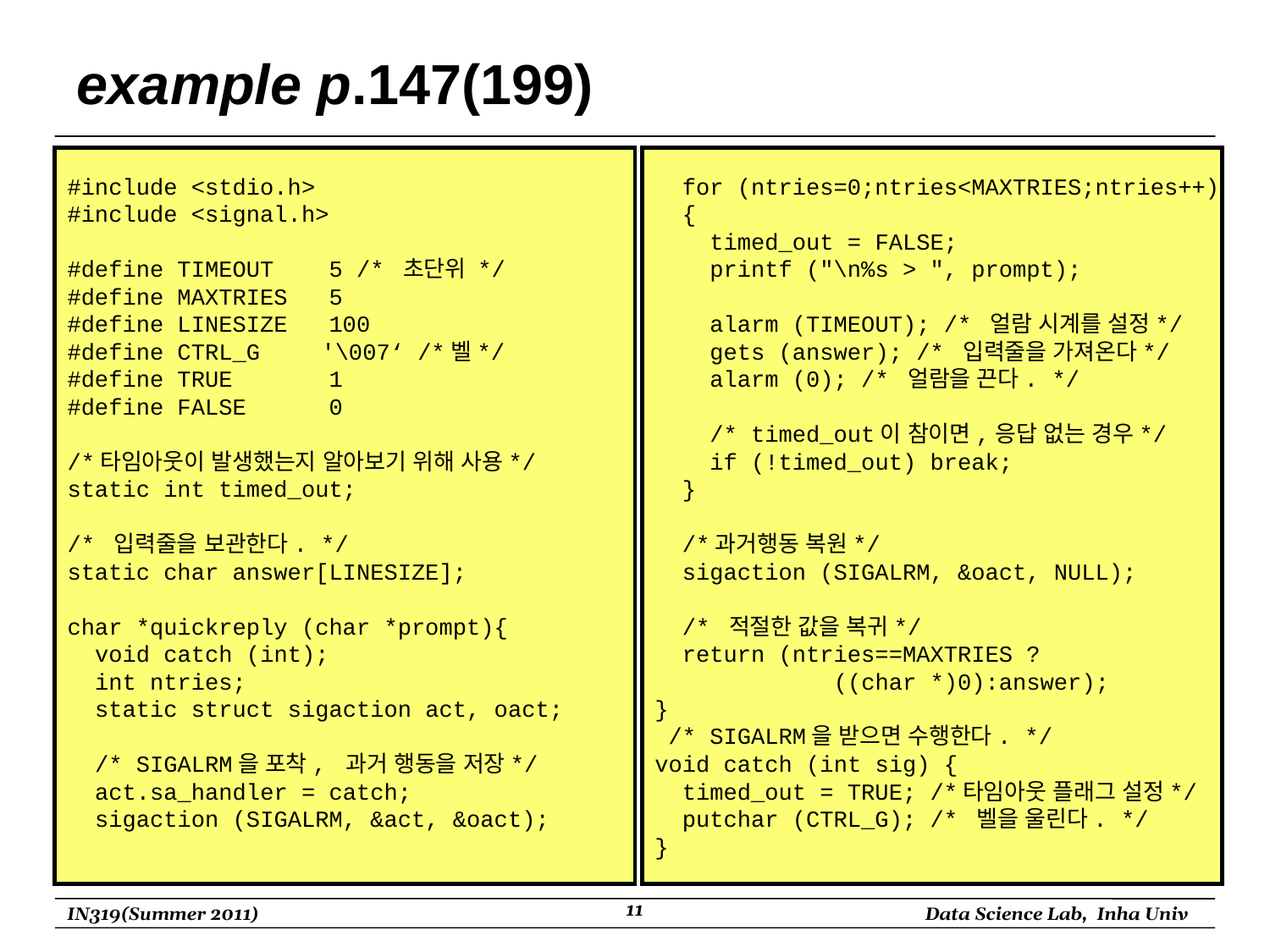

# example p.147(199)

#include <stdio.h>
#include <signal.h>

#define TIMEOUT    5 /* 초단위 */
#define MAXTRIES   5
#define LINESIZE   100
#define CTRL_G	'\007‘ /*벨*/
#define TRUE       1
#define FALSE      0

/*타임아웃이 발생했는지 알아보기 위해 사용*/
static int timed_out;

/* 입력줄을 보관한다. */
static char answer[LINESIZE];

char *quickreply (char *prompt){
  void catch (int);
  int ntries;
  static struct sigaction act, oact;

  /* SIGALRM을 포착, 과거 행동을 저장*/
  act.sa_handler = catch;
  sigaction (SIGALRM, &act, &oact);

  for (ntries=0;ntries<MAXTRIES;ntries++)
  {
    timed_out = FALSE;
    printf ("\n%s > ", prompt);

    alarm (TIMEOUT); /* 얼람 시계를 설정*/
    gets (answer); /* 입력줄을 가져온다*/
    alarm (0); /* 얼람을 끈다. */

    /* timed_out이 참이면,응답 없는 경우*/
    if (!timed_out) break;
  }

  /*과거행동 복원*/
  sigaction (SIGALRM, &oact, NULL);

  /* 적절한 값을 복귀*/
  return (ntries==MAXTRIES ?
             ((char *)0):answer);
}
 /* SIGALRM을 받으면 수행한다. */
void catch (int sig) {
  timed_out = TRUE; /*타임아웃 플래그 설정*/
  putchar (CTRL_G); /* 벨을 울린다. */
}
11